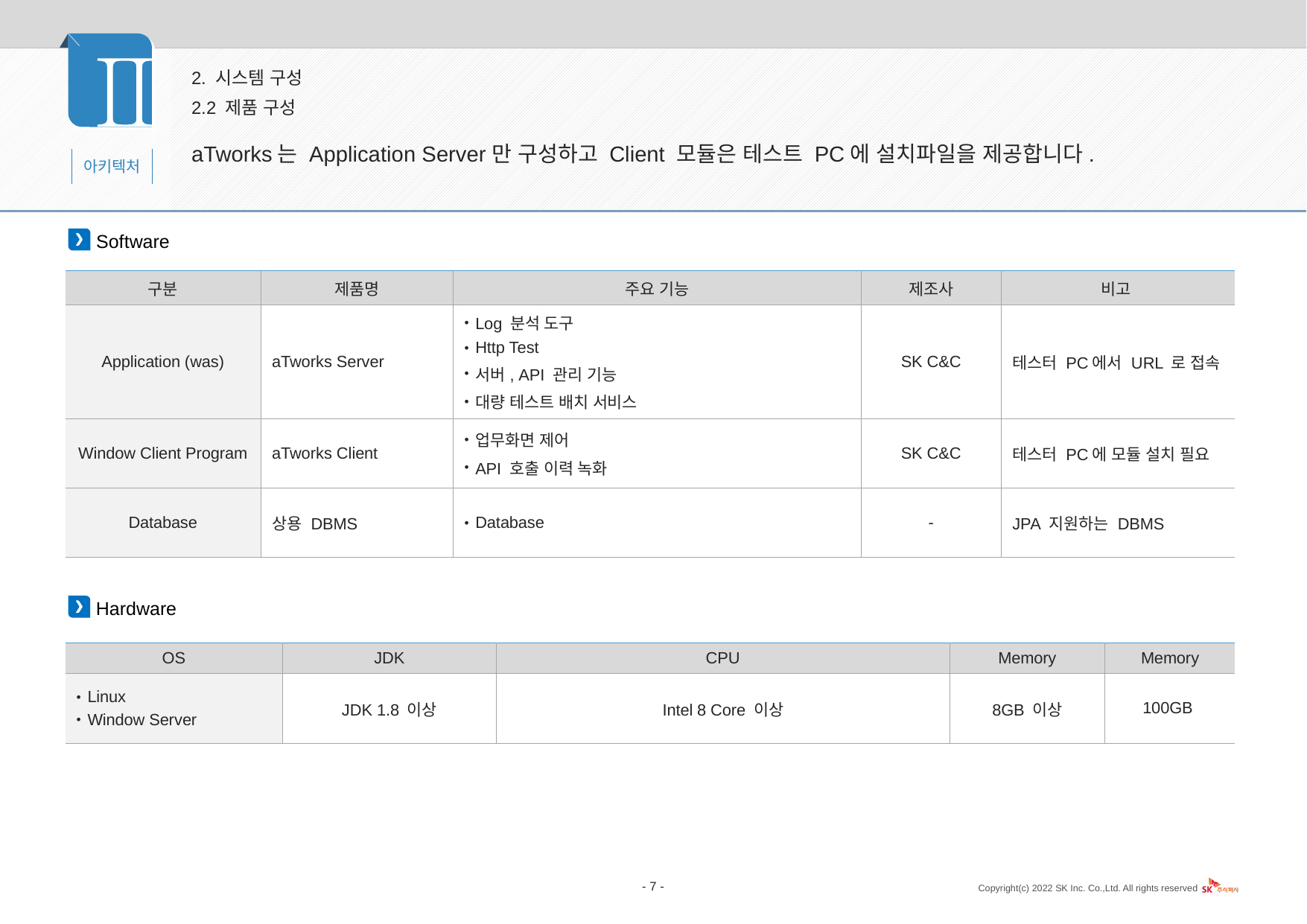

2. 시스템 구성
2.2 제품 구성
aTworks는 Application Server만 구성하고 Client 모듈은 테스트 PC에 설치파일을 제공합니다.
Software

| 구분 | 제품명 | 주요 기능 | 제조사 | 비고 |
| --- | --- | --- | --- | --- |
| Application (was) | aTworks Server | Log 분석 도구 Http Test 서버, API 관리 기능 대량 테스트 배치 서비스 | SK C&C | 테스터 PC에서 URL 로 접속 |
| Window Client Program | aTworks Client | 업무화면 제어 API 호출 이력 녹화 | SK C&C | 테스터 PC에 모듈 설치 필요 |
| Database | 상용 DBMS | Database | - | JPA 지원하는 DBMS |
Hardware

| OS | JDK | CPU | Memory | Memory |
| --- | --- | --- | --- | --- |
| Linux Window Server | JDK 1.8 이상 | Intel 8 Core 이상 | 8GB 이상 | 100GB |